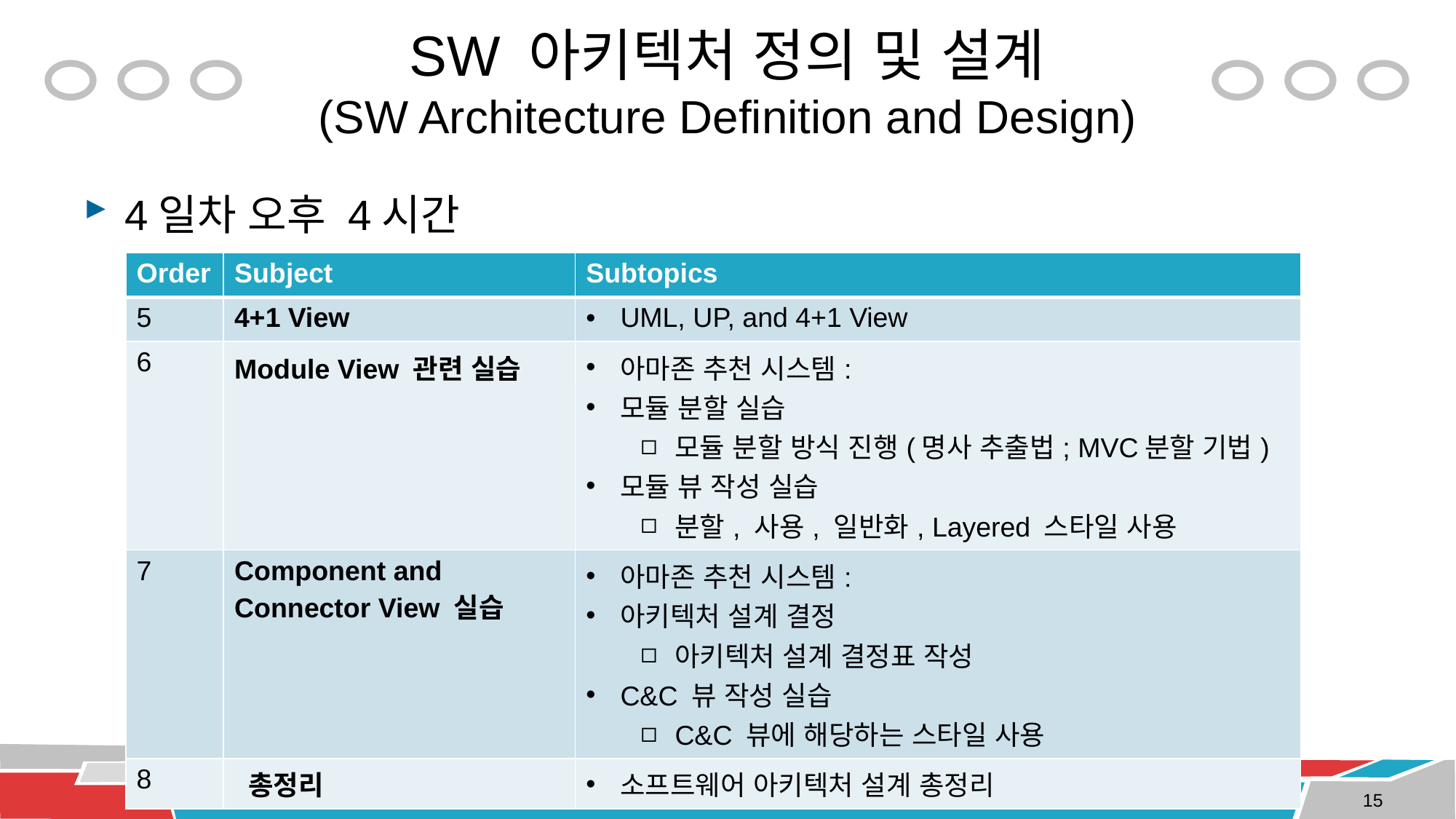

# SW 아키텍처 정의 및 설계 (SW Architecture Definition and Design)
4일차 오후 4시간

| Order | Subject | Subtopics |
| --- | --- | --- |
| 5 | 4+1 View | UML, UP, and 4+1 View |
| 6 | Module View 관련 실습 | 아마존 추천 시스템: 모듈 분할 실습 모듈 분할 방식 진행(명사 추출법; MVC분할 기법) 모듈 뷰 작성 실습 분할, 사용, 일반화, Layered 스타일 사용 |
| 7 | Component and Connector View 실습 | 아마존 추천 시스템: 아키텍처 설계 결정 아키텍처 설계 결정표 작성 C&C 뷰 작성 실습 C&C 뷰에 해당하는 스타일 사용 |
| 8 | 총정리 | 소프트웨어 아키텍처 설계 총정리 |
15